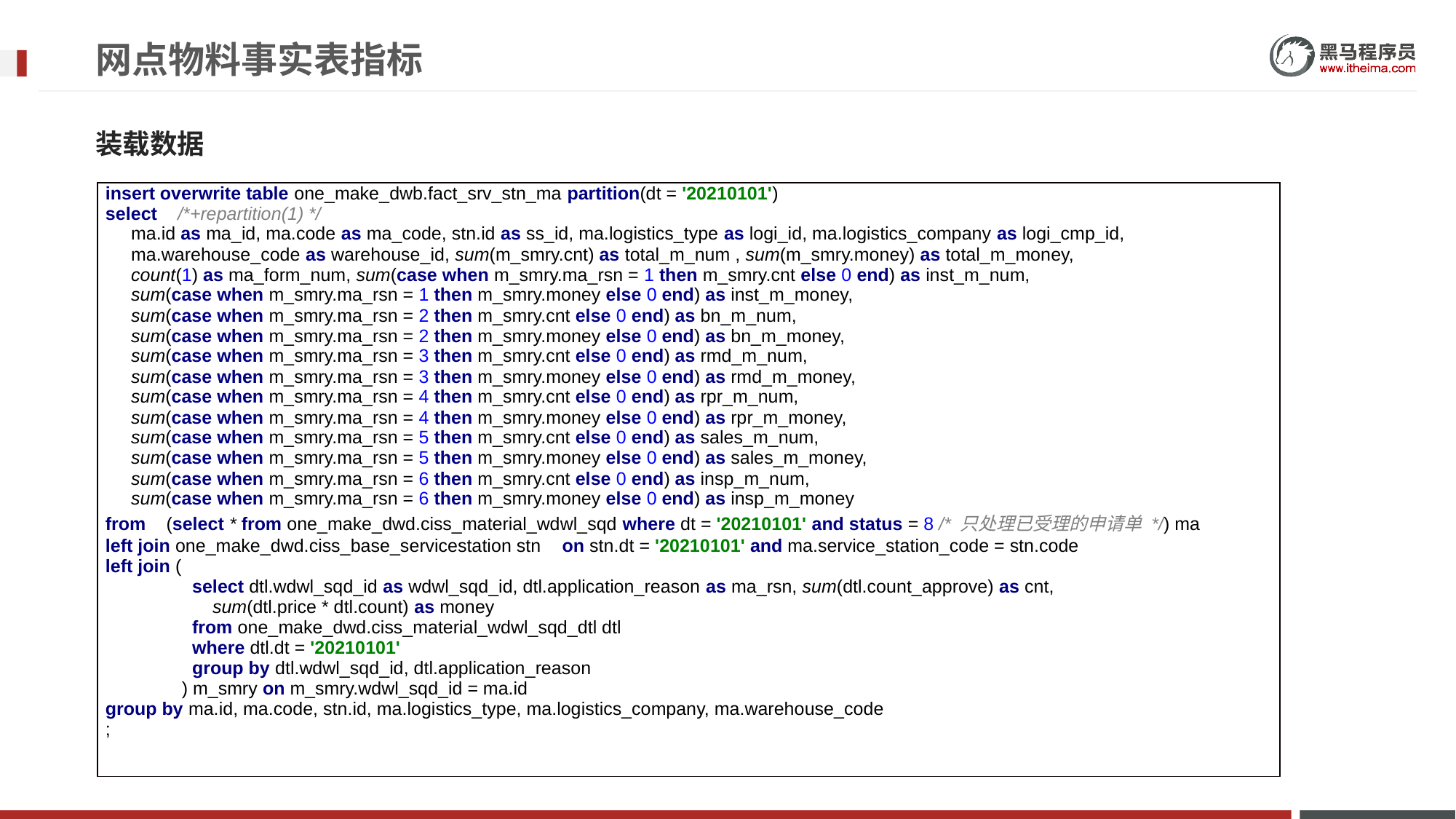

# 网点物料事实表指标
装载数据
| insert overwrite table one\_make\_dwb.fact\_srv\_stn\_ma partition(dt = '20210101') select /\*+repartition(1) \*/ ma.id as ma\_id, ma.code as ma\_code, stn.id as ss\_id, ma.logistics\_type as logi\_id, ma.logistics\_company as logi\_cmp\_id, ma.warehouse\_code as warehouse\_id, sum(m\_smry.cnt) as total\_m\_num , sum(m\_smry.money) as total\_m\_money, count(1) as ma\_form\_num, sum(case when m\_smry.ma\_rsn = 1 then m\_smry.cnt else 0 end) as inst\_m\_num, sum(case when m\_smry.ma\_rsn = 1 then m\_smry.money else 0 end) as inst\_m\_money, sum(case when m\_smry.ma\_rsn = 2 then m\_smry.cnt else 0 end) as bn\_m\_num, sum(case when m\_smry.ma\_rsn = 2 then m\_smry.money else 0 end) as bn\_m\_money, sum(case when m\_smry.ma\_rsn = 3 then m\_smry.cnt else 0 end) as rmd\_m\_num, sum(case when m\_smry.ma\_rsn = 3 then m\_smry.money else 0 end) as rmd\_m\_money, sum(case when m\_smry.ma\_rsn = 4 then m\_smry.cnt else 0 end) as rpr\_m\_num, sum(case when m\_smry.ma\_rsn = 4 then m\_smry.money else 0 end) as rpr\_m\_money, sum(case when m\_smry.ma\_rsn = 5 then m\_smry.cnt else 0 end) as sales\_m\_num, sum(case when m\_smry.ma\_rsn = 5 then m\_smry.money else 0 end) as sales\_m\_money, sum(case when m\_smry.ma\_rsn = 6 then m\_smry.cnt else 0 end) as insp\_m\_num, sum(case when m\_smry.ma\_rsn = 6 then m\_smry.money else 0 end) as insp\_m\_money from (select \* from one\_make\_dwd.ciss\_material\_wdwl\_sqd where dt = '20210101' and status = 8 /\* 只处理已受理的申请单 \*/) ma left join one\_make\_dwd.ciss\_base\_servicestation stn on stn.dt = '20210101' and ma.service\_station\_code = stn.code left join ( select dtl.wdwl\_sqd\_id as wdwl\_sqd\_id, dtl.application\_reason as ma\_rsn, sum(dtl.count\_approve) as cnt, sum(dtl.price \* dtl.count) as money from one\_make\_dwd.ciss\_material\_wdwl\_sqd\_dtl dtl where dtl.dt = '20210101' group by dtl.wdwl\_sqd\_id, dtl.application\_reason ) m\_smry on m\_smry.wdwl\_sqd\_id = ma.id group by ma.id, ma.code, stn.id, ma.logistics\_type, ma.logistics\_company, ma.warehouse\_code ; |
| --- |